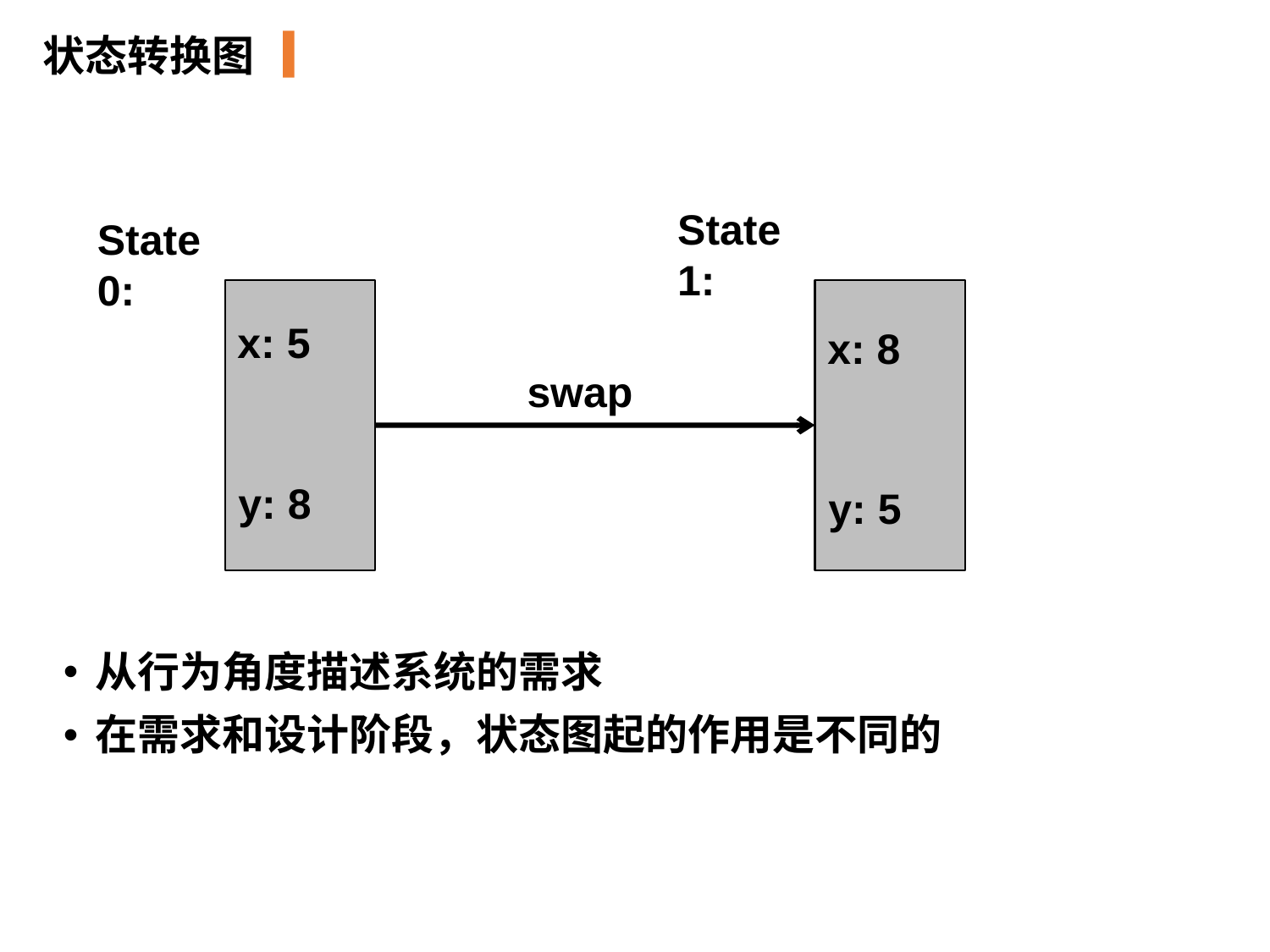

状态转换图

State 1:
State 0:

x: 5
x: 8
swap
y: 8
y: 5
从行为角度描述系统的需求
在需求和设计阶段，状态图起的作用是不同的